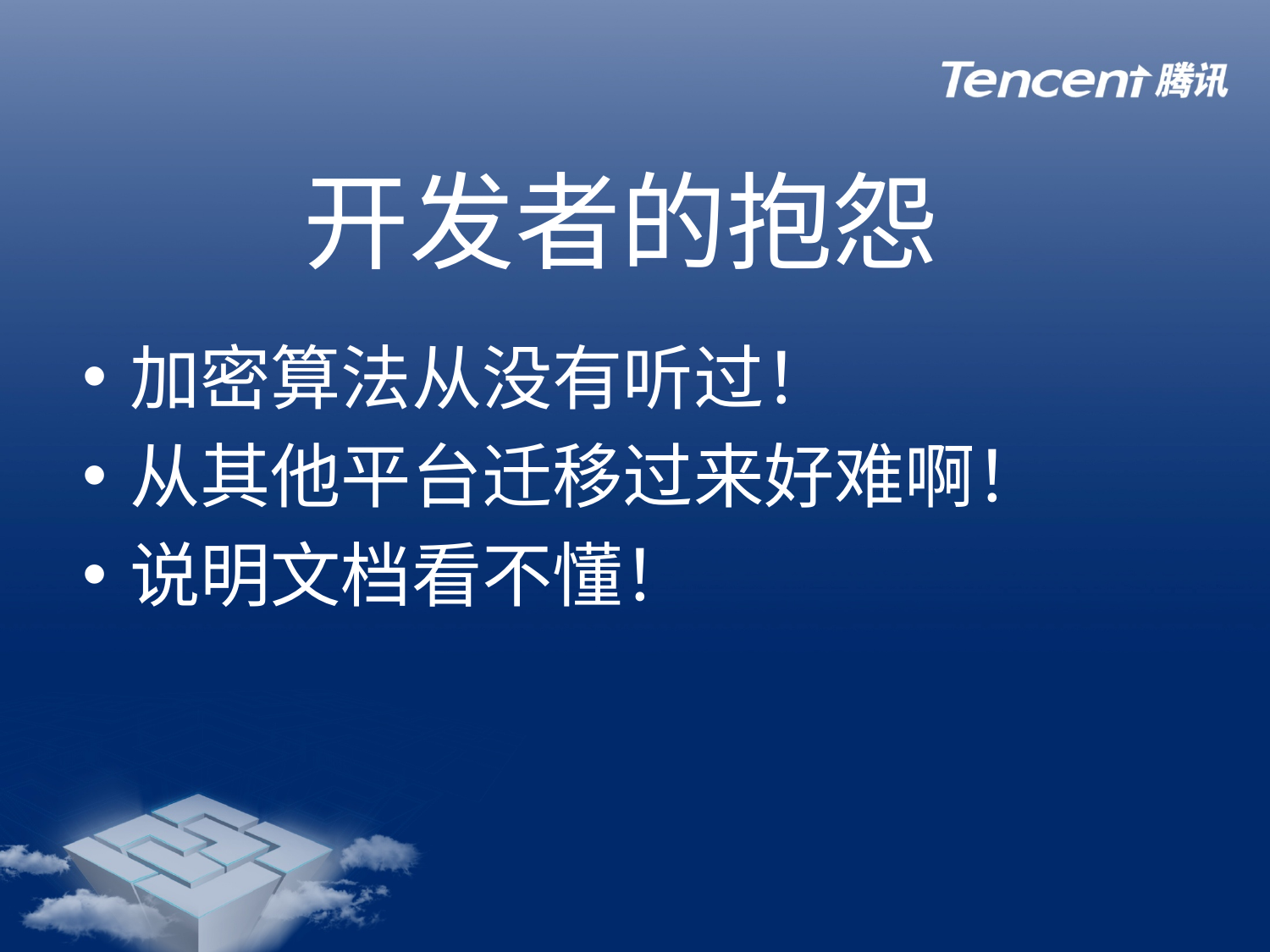

# 开发者的抱怨
加密算法从没有听过！
从其他平台迁移过来好难啊！
说明文档看不懂！